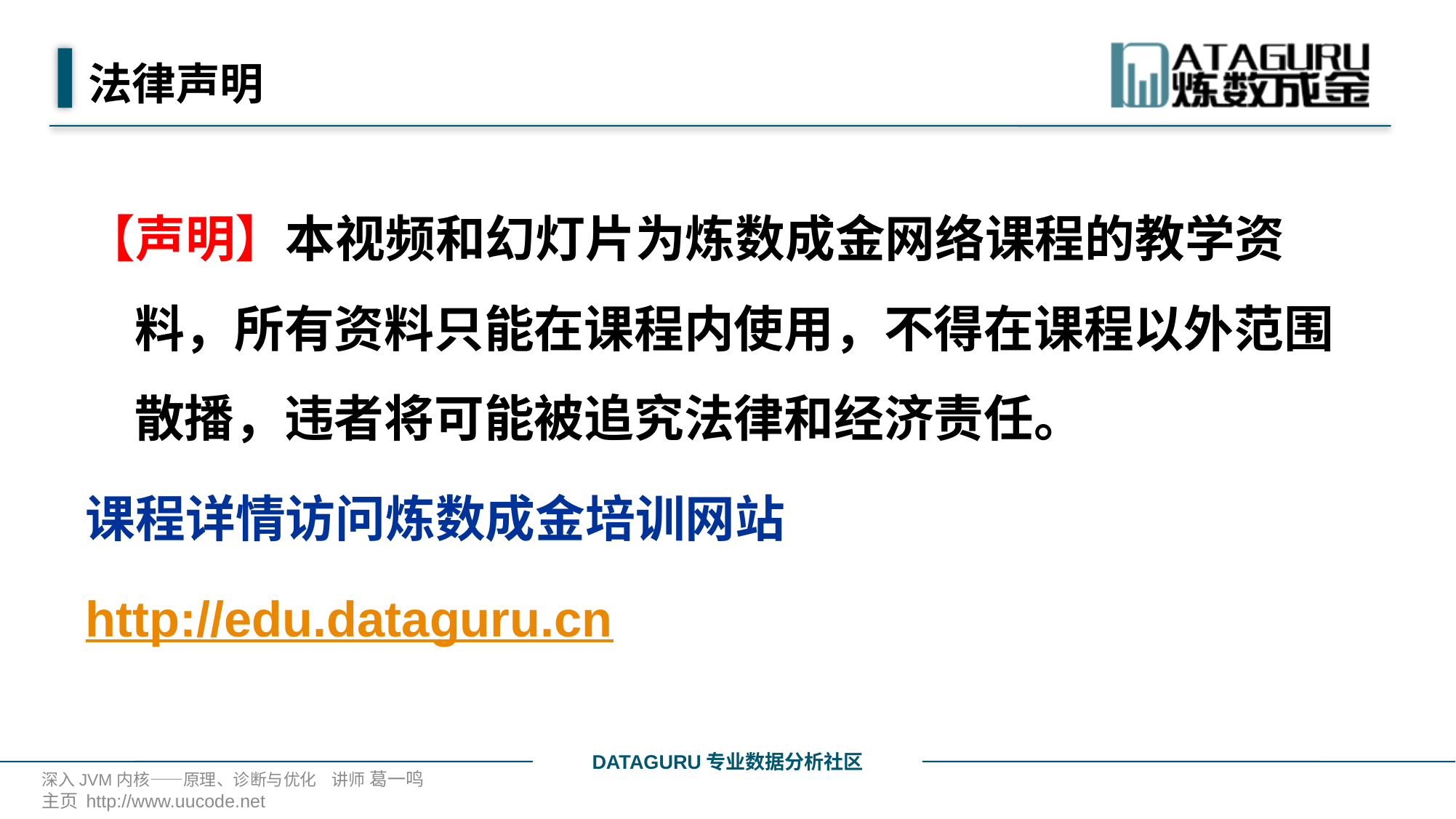

# 法律声明
【声明】本视频和幻灯片为炼数成金网络课程的教学资料，所有资料只能在课程内使用，不得在课程以外范围散播，违者将可能被追究法律和经济责任。
课程详情访问炼数成金培训网站
http://edu.dataguru.cn